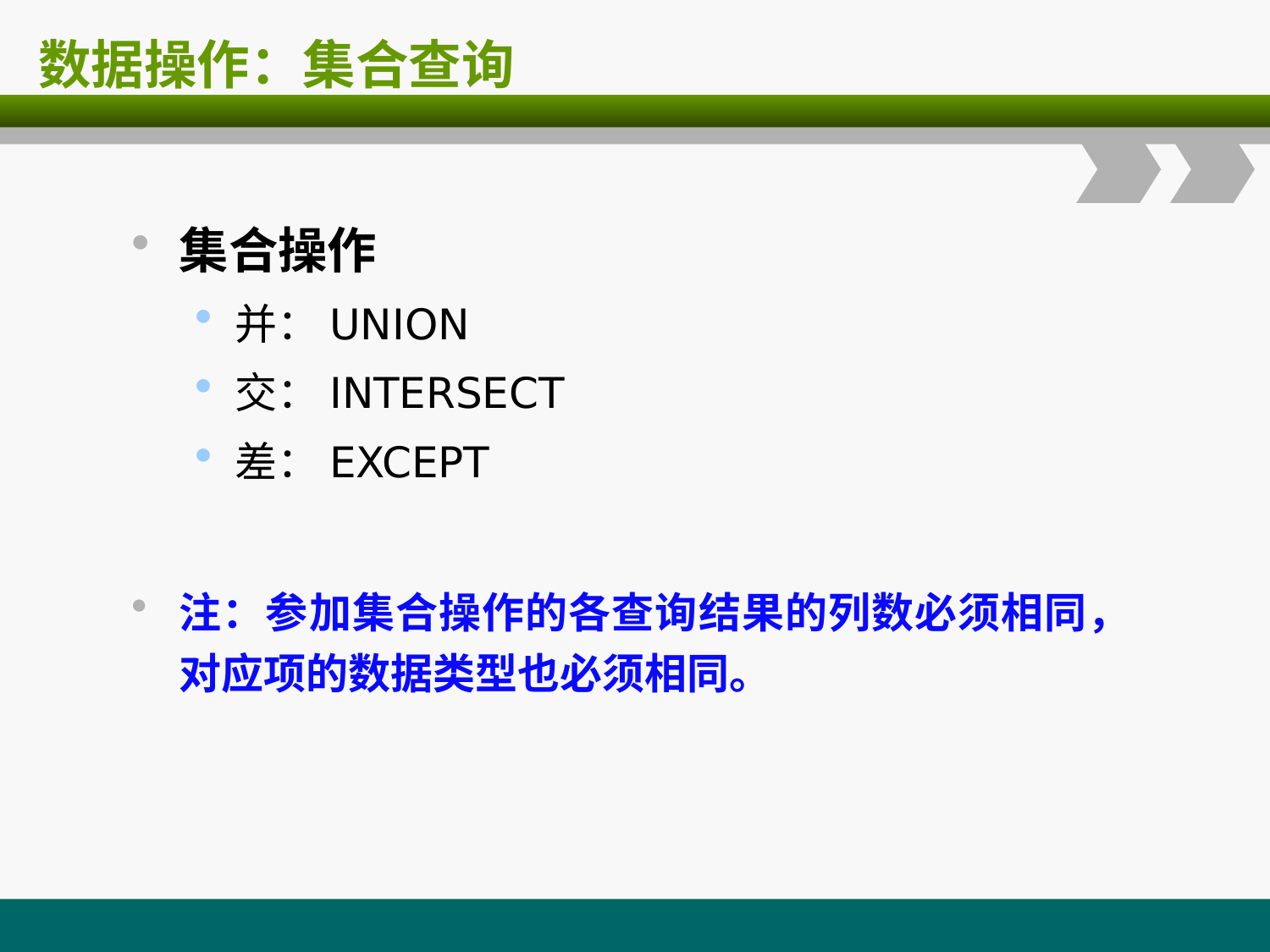

# 数据操作：集合查询
集合操作
并：UNION
交：INTERSECT
差：EXCEPT

注：参加集合操作的各查询结果的列数必须相同，对应项的数据类型也必须相同。